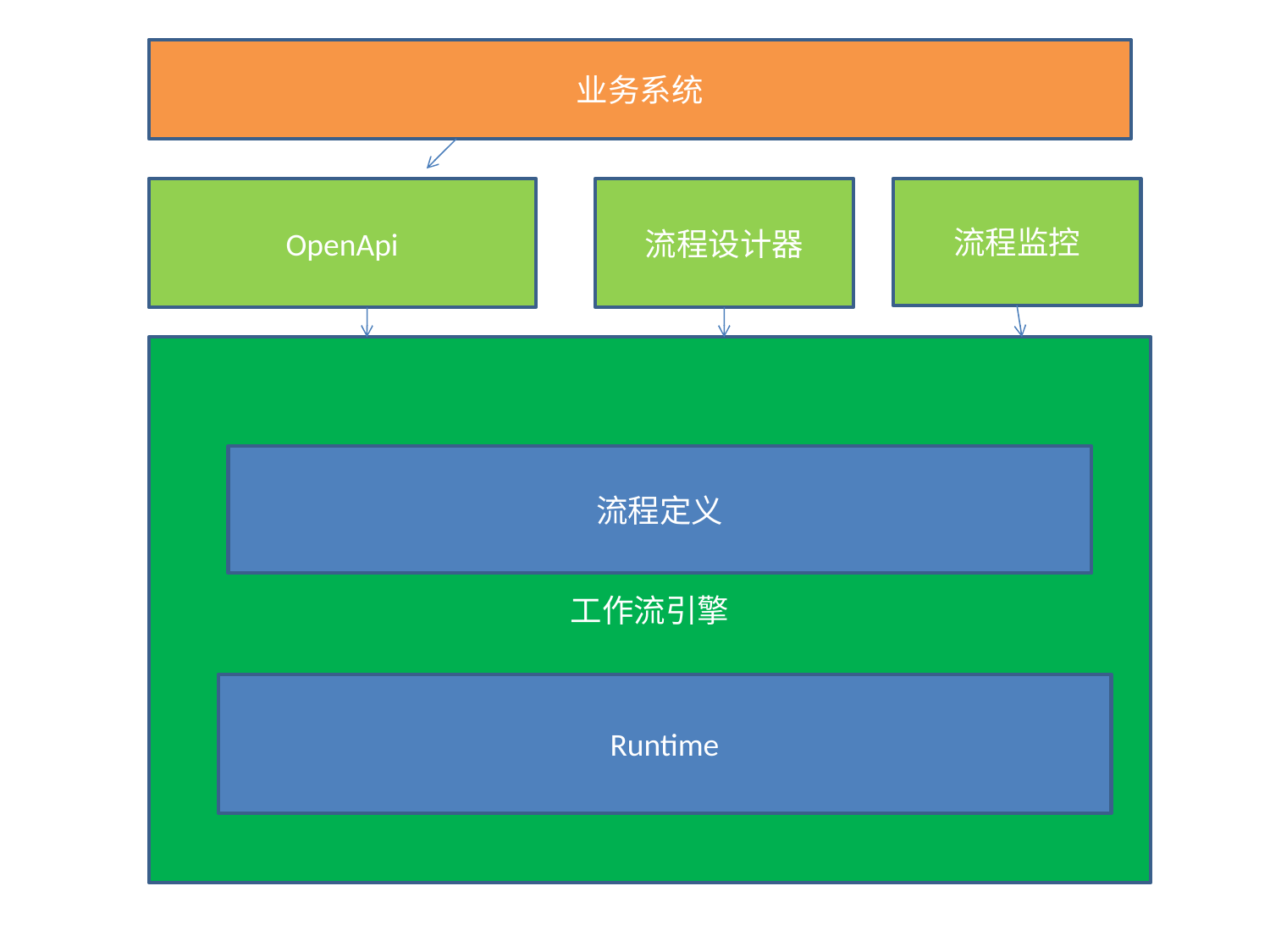

业务系统
OpenApi
流程设计器
流程监控
工作流引擎
流程定义
Runtime